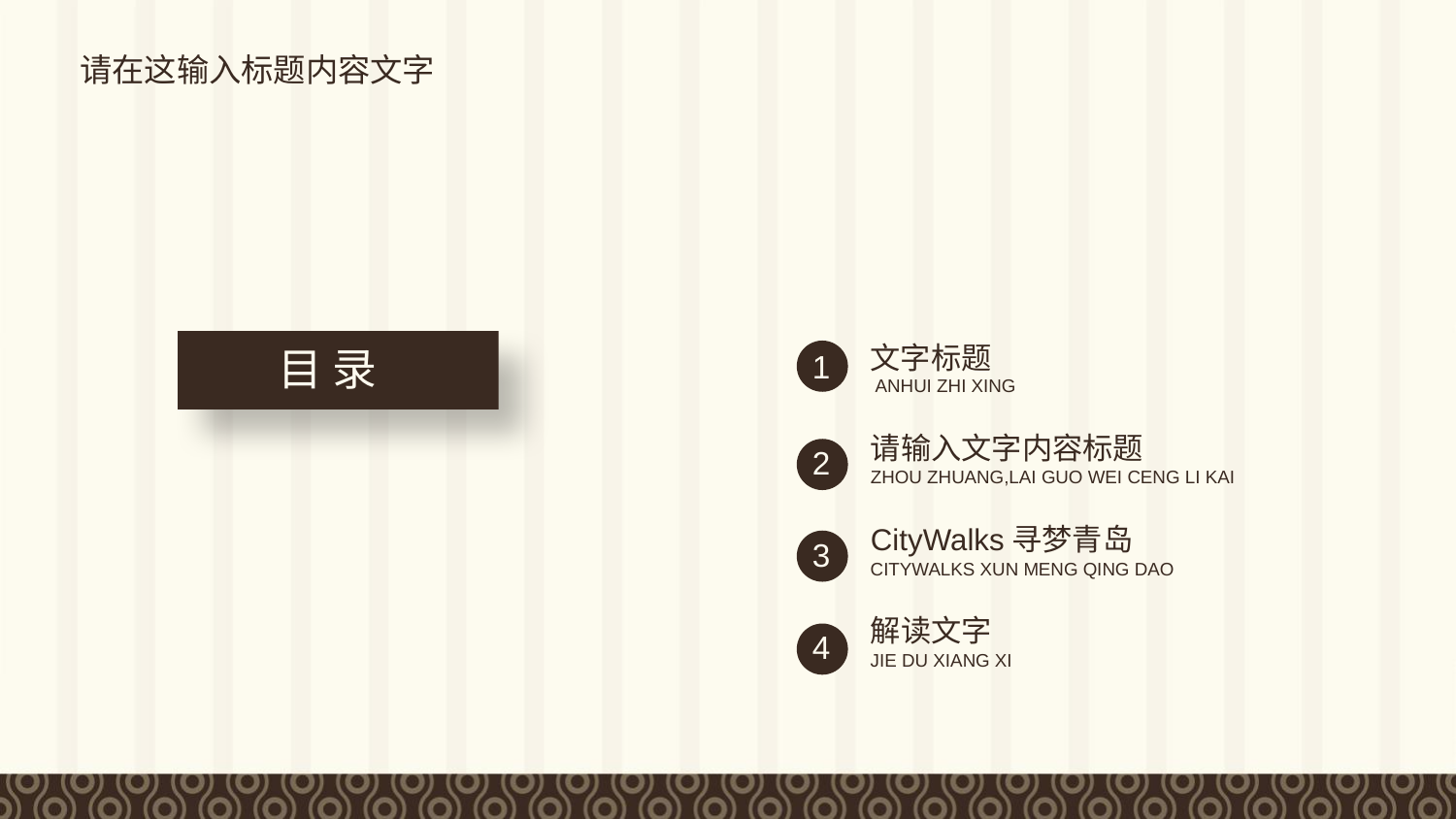

请在这输入标题内容文字

目 录
文字标题
1

ANHUI ZHI XING
请输入文字内容标题
2

ZHOU ZHUANG,LAI GUO WEI CENG LI KAI
CityWalks寻梦青岛
3

CITYWALKS XUN MENG QING DAO
解读文字
4

JIE DU XIANG XI